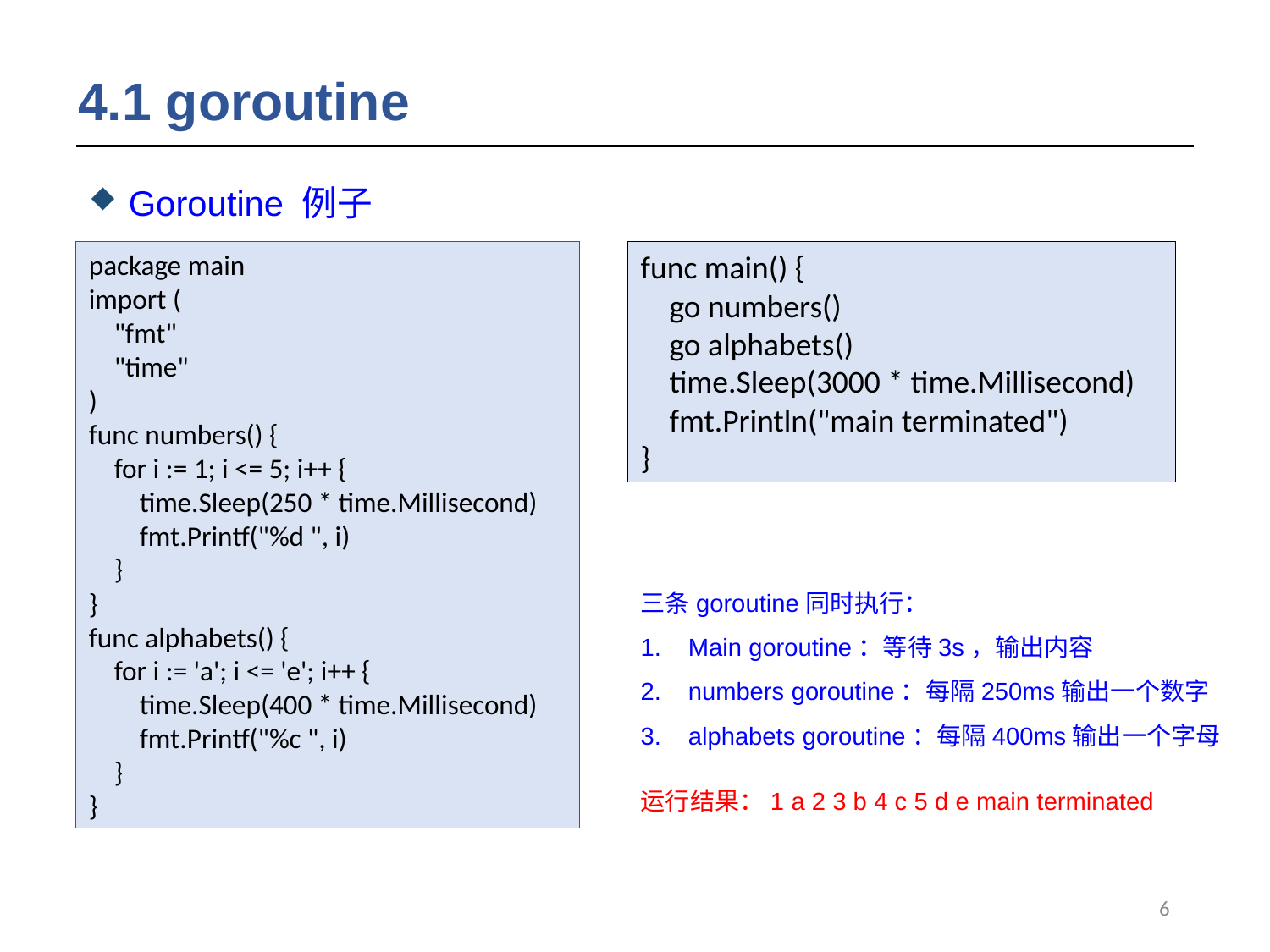

# 4.1 goroutine
Goroutine 例子
package main
import (
    "fmt"
    "time"
)
func numbers() {
    for i := 1; i <= 5; i++ {
        time.Sleep(250 * time.Millisecond)
        fmt.Printf("%d ", i)
    }
}
func alphabets() {
    for i := 'a'; i <= 'e'; i++ {
        time.Sleep(400 * time.Millisecond)
        fmt.Printf("%c ", i)
    }
}
func main() {
    go numbers()
    go alphabets()
    time.Sleep(3000 * time.Millisecond)
    fmt.Println("main terminated")
}
三条goroutine同时执行：
Main goroutine：等待3s，输出内容
numbers goroutine：每隔250ms输出一个数字
alphabets goroutine：每隔400ms输出一个字母
运行结果：1 a 2 3 b 4 c 5 d e main terminated

6